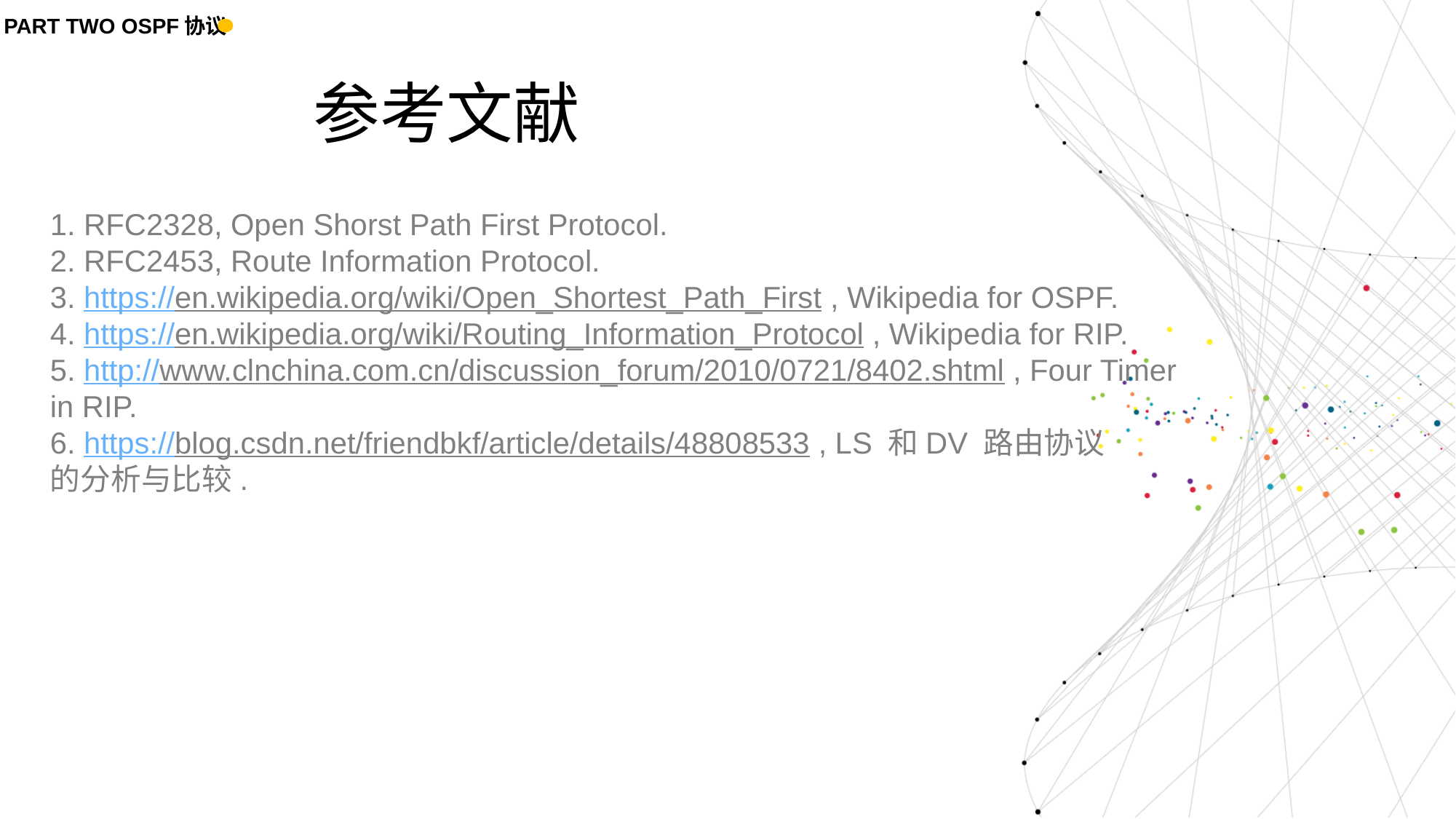

PART TWO OSPF协议

参考文献
1. RFC2328, Open Shorst Path First Protocol.
2. RFC2453, Route Information Protocol.
3. https://en.wikipedia.org/wiki/Open_Shortest_Path_First , Wikipedia for OSPF.
4. https://en.wikipedia.org/wiki/Routing_Information_Protocol , Wikipedia for RIP.
5. http://www.clnchina.com.cn/discussion_forum/2010/0721/8402.shtml , Four Timer
in RIP.
6. https://blog.csdn.net/friendbkf/article/details/48808533 , LS 和DV 路由协议
的分析与比较.